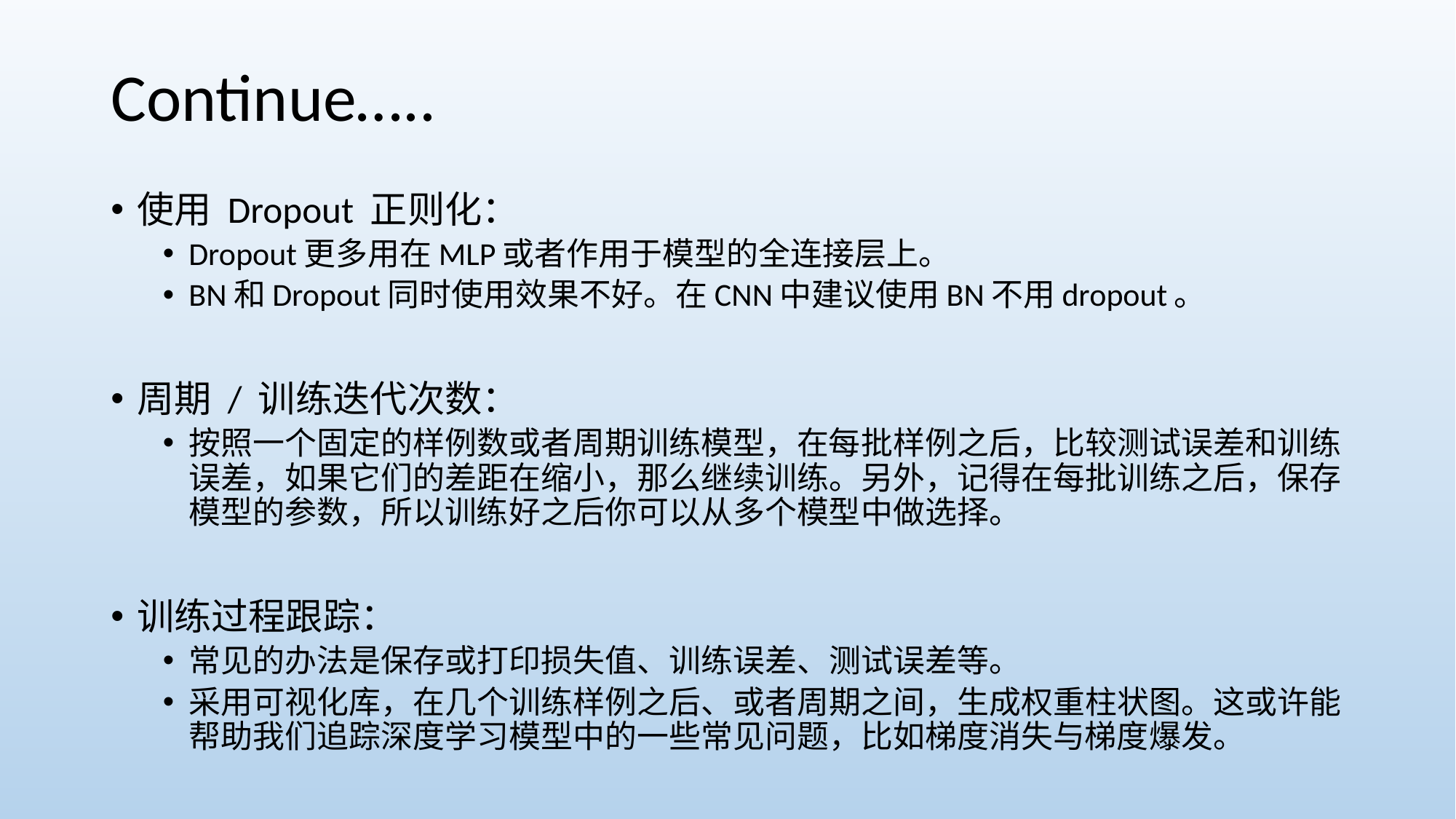

# Continue…..
使用 Dropout 正则化：
Dropout更多用在MLP或者作用于模型的全连接层上。
BN和Dropout同时使用效果不好。在CNN中建议使用BN不用dropout。

周期 / 训练迭代次数：
按照一个固定的样例数或者周期训练模型，在每批样例之后，比较测试误差和训练误差，如果它们的差距在缩小，那么继续训练。另外，记得在每批训练之后，保存模型的参数，所以训练好之后你可以从多个模型中做选择。

训练过程跟踪：
常见的办法是保存或打印损失值、训练误差、测试误差等。
采用可视化库，在几个训练样例之后、或者周期之间，生成权重柱状图。这或许能帮助我们追踪深度学习模型中的一些常见问题，比如梯度消失与梯度爆发。